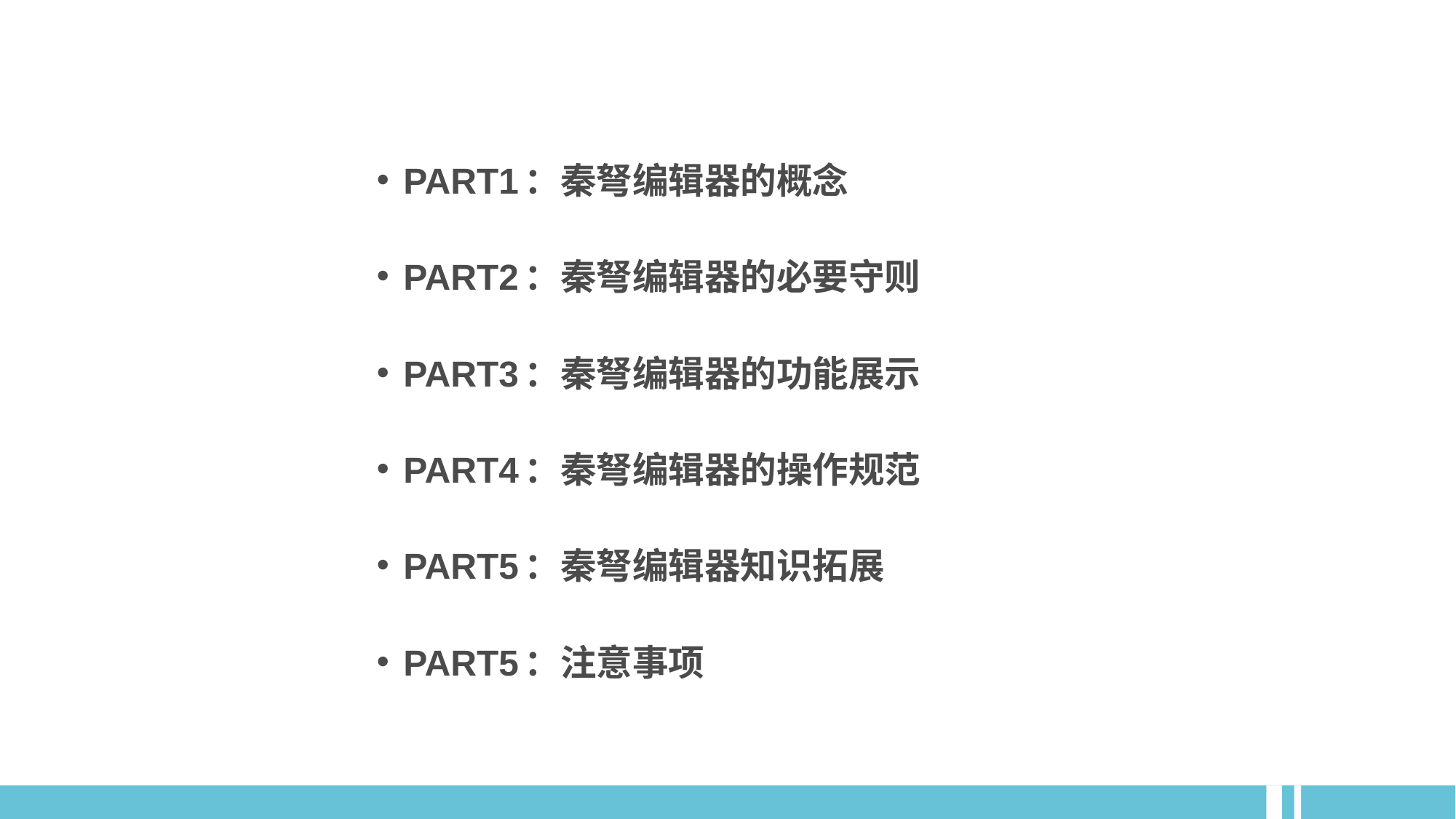

PART1：秦弩编辑器的概念
PART2：秦弩编辑器的必要守则
PART3：秦弩编辑器的功能展示
PART4：秦弩编辑器的操作规范
PART5：秦弩编辑器知识拓展
PART5：注意事项